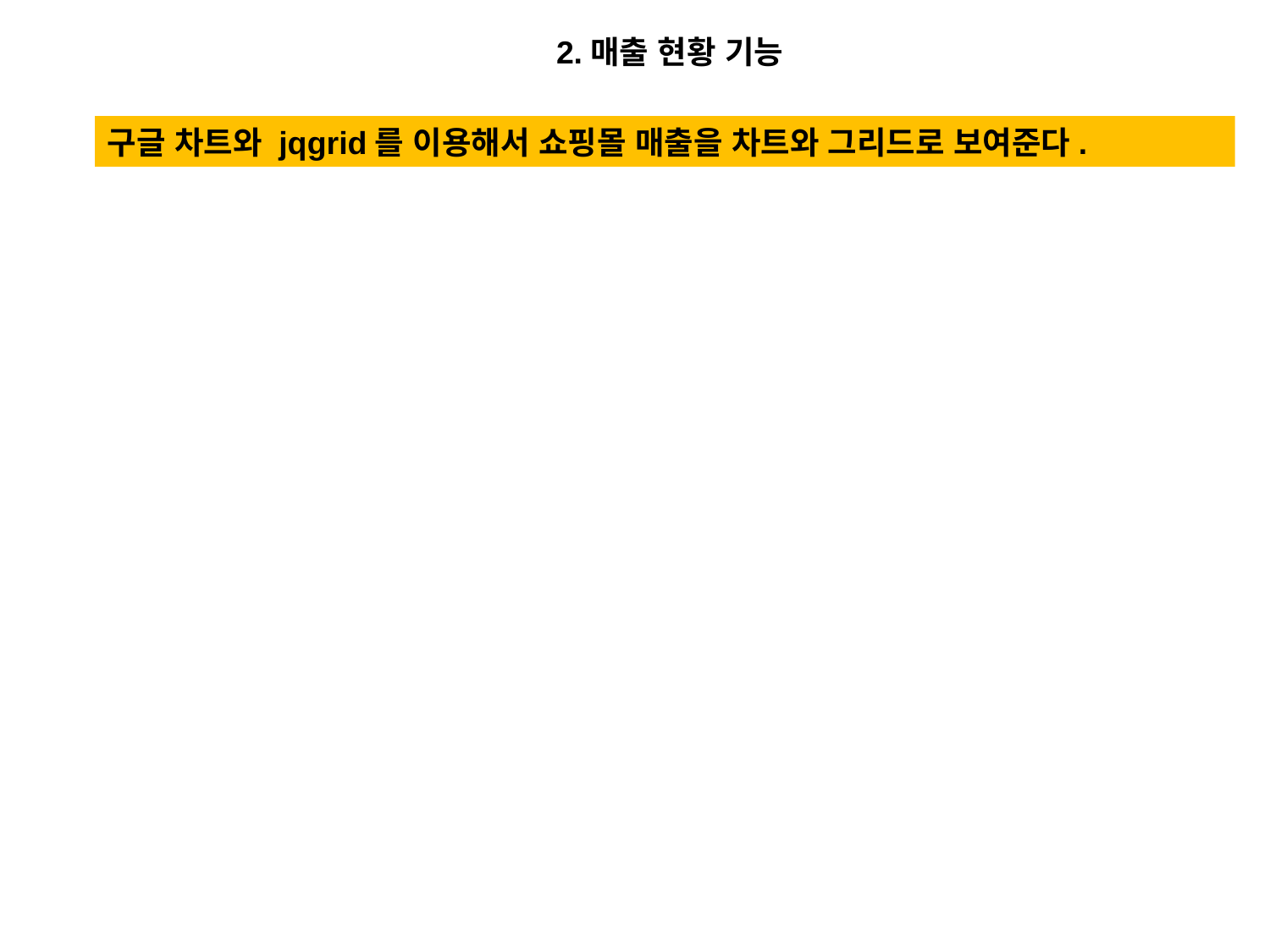

2.매출 현황 기능
구글 차트와 jqgrid를 이용해서 쇼핑몰 매출을 차트와 그리드로 보여준다.